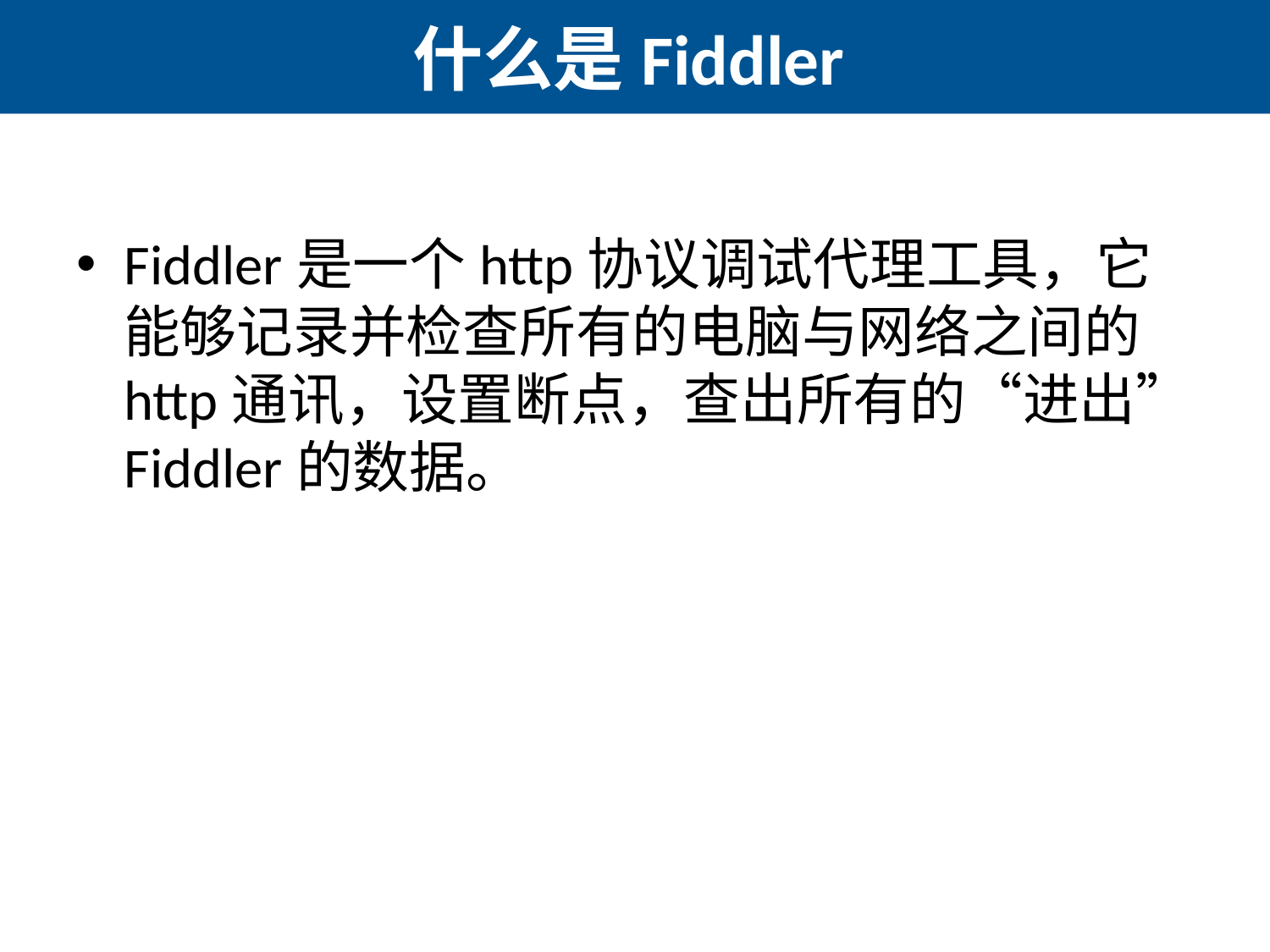

# 什么是Fiddler
Fiddler是一个http协议调试代理工具，它能够记录并检查所有的电脑与网络之间的http通讯，设置断点，查出所有的“进出”Fiddler的数据。